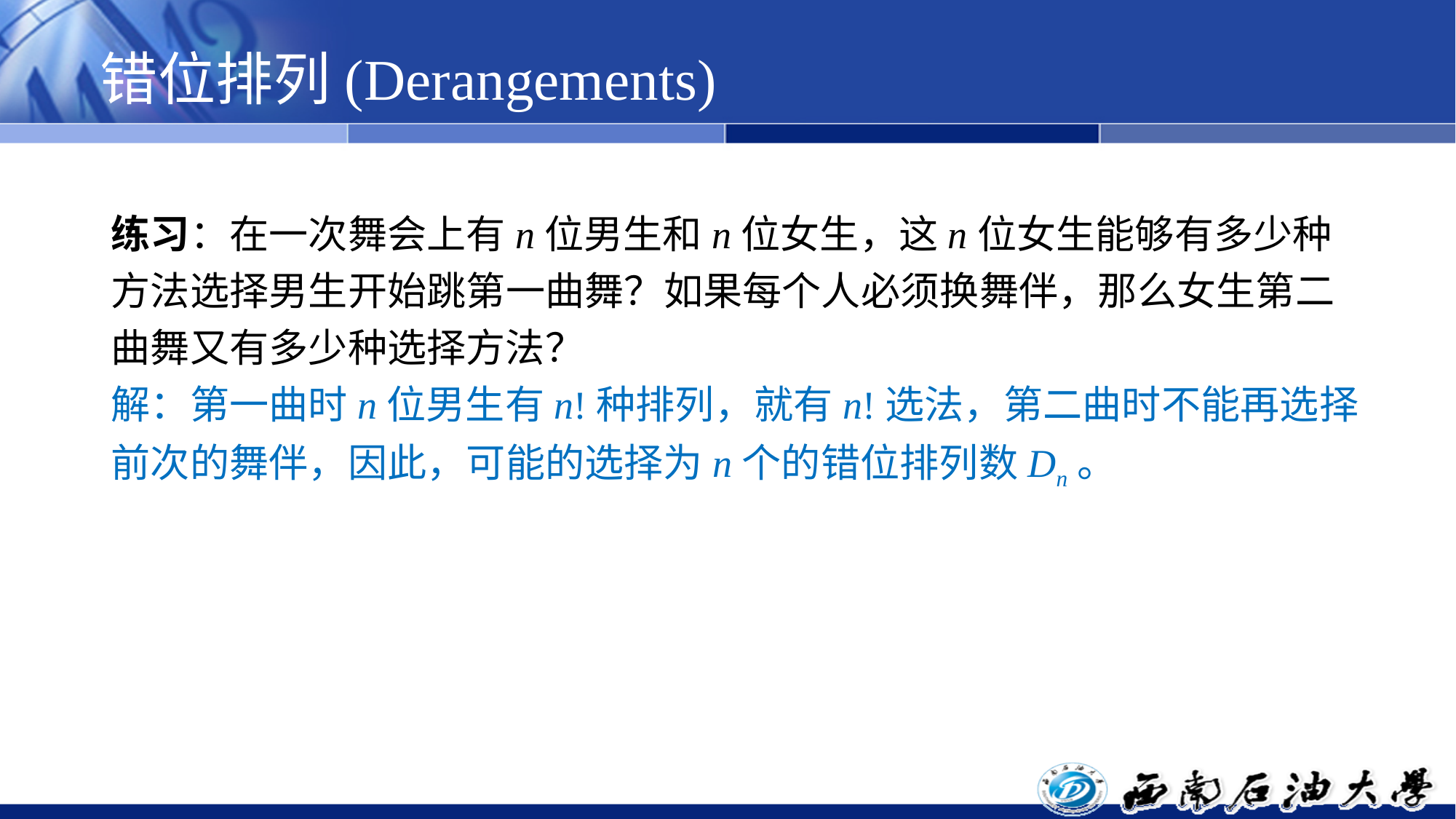

# 错位排列(Derangements)
练习：在一次舞会上有n位男生和n位女生，这n位女生能够有多少种方法选择男生开始跳第一曲舞？如果每个人必须换舞伴，那么女生第二曲舞又有多少种选择方法？
解：第一曲时n位男生有n!种排列，就有n!选法，第二曲时不能再选择前次的舞伴，因此，可能的选择为n个的错位排列数Dn。